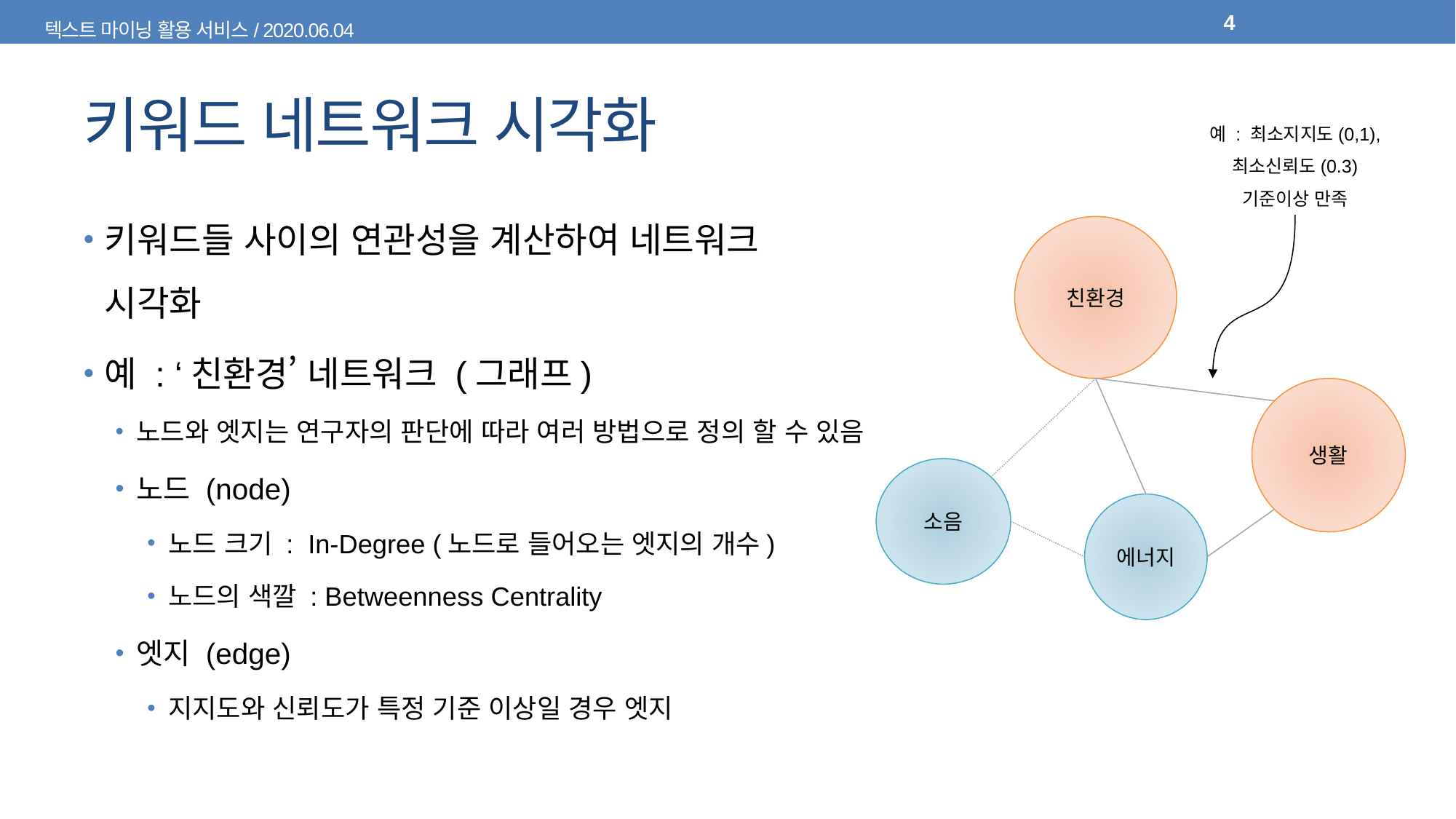

4
# 키워드 네트워크 시각화
예 : 최소지지도(0,1), 최소신뢰도(0.3) 기준이상 만족
키워드들 사이의 연관성을 계산하여 네트워크 시각화
예 : ‘친환경’ 네트워크 (그래프)
노드와 엣지는 연구자의 판단에 따라 여러 방법으로 정의 할 수 있음
노드 (node)
노드 크기 :  In-Degree (노드로 들어오는 엣지의 개수)
노드의 색깔 : Betweenness Centrality
엣지 (edge)
지지도와 신뢰도가 특정 기준 이상일 경우 엣지
친환경
생활
소음
에너지